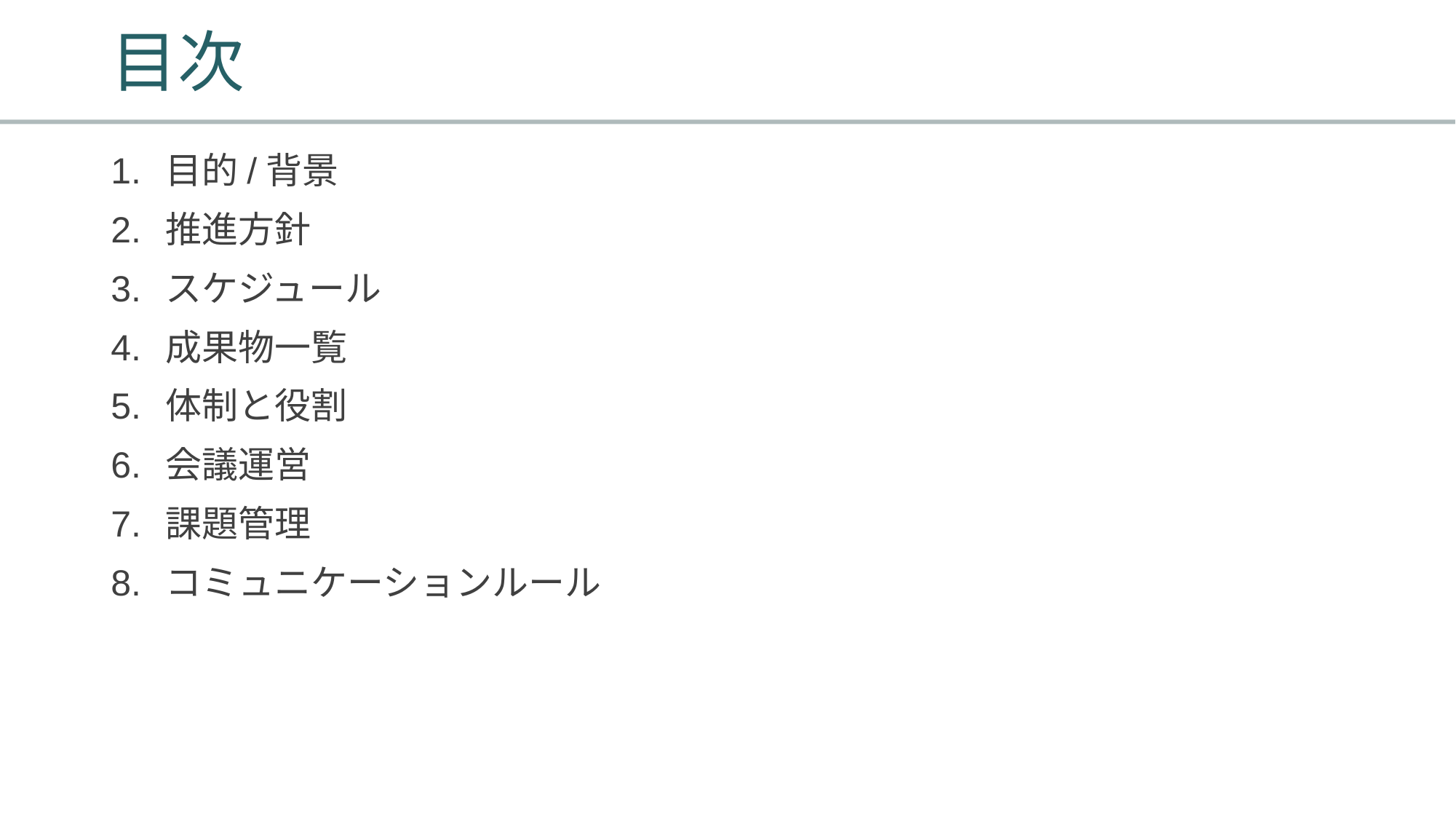

# 目次
目的/背景
推進方針
スケジュール
成果物一覧
体制と役割
会議運営
課題管理
コミュニケーションルール